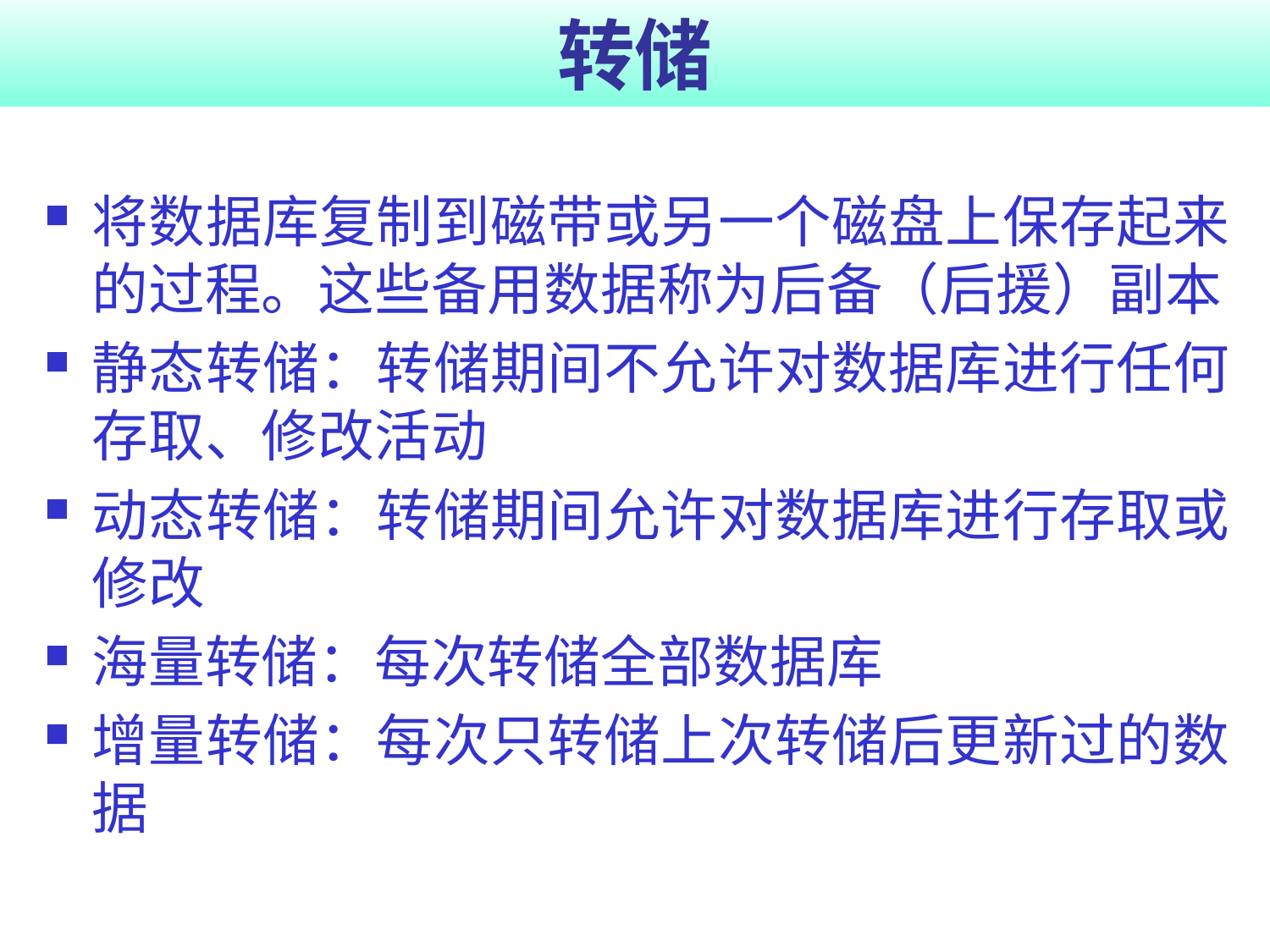

# 转储
将数据库复制到磁带或另一个磁盘上保存起来的过程。这些备用数据称为后备（后援）副本
静态转储：转储期间不允许对数据库进行任何存取、修改活动
动态转储：转储期间允许对数据库进行存取或修改
海量转储：每次转储全部数据库
增量转储：每次只转储上次转储后更新过的数据